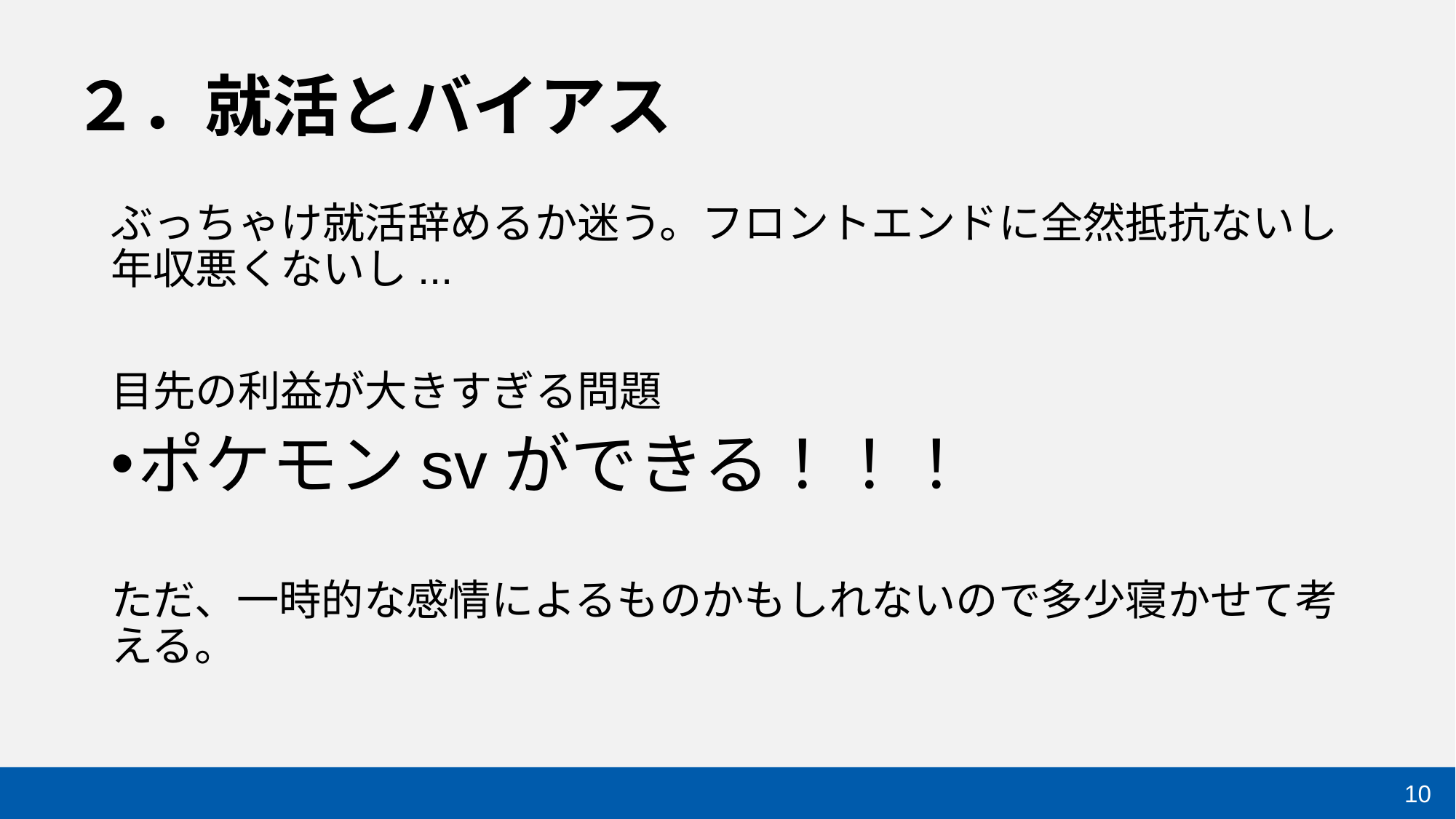

# ２．就活とバイアス
ぶっちゃけ就活辞めるか迷う。フロントエンドに全然抵抗ないし年収悪くないし...

目先の利益が大きすぎる問題
ポケモンsvができる！！！

ただ、一時的な感情によるものかもしれないので多少寝かせて考える。
10